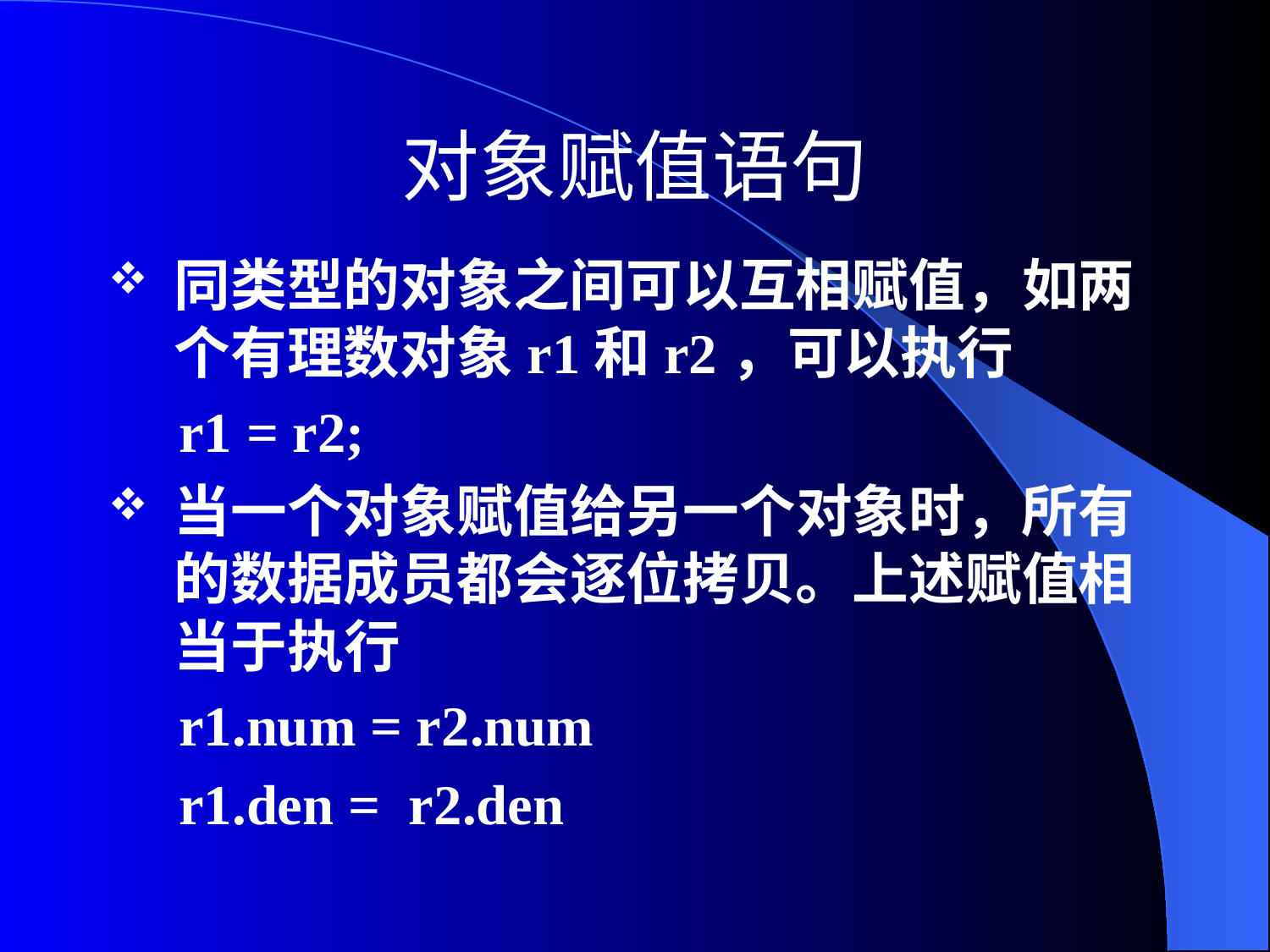

# 对象赋值语句
同类型的对象之间可以互相赋值，如两个有理数对象r1和r2，可以执行
     r1 = r2;
当一个对象赋值给另一个对象时，所有的数据成员都会逐位拷贝。上述赋值相当于执行
     r1.num = r2.num
     r1.den =  r2.den